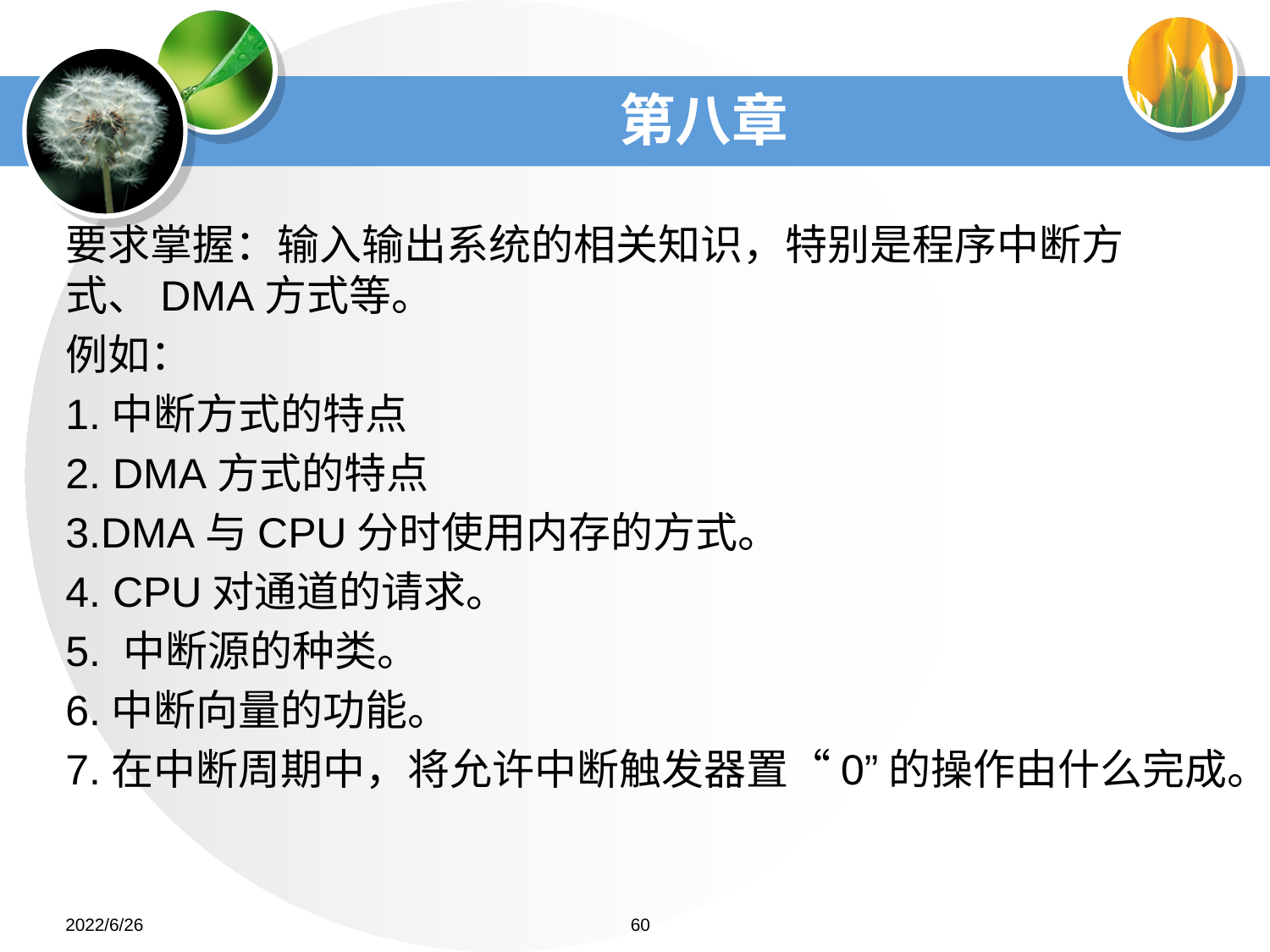

# 第八章

要求掌握：输入输出系统的相关知识，特别是程序中断方式、DMA方式等。
例如：
1.中断方式的特点
2. DMA方式的特点
3.DMA与CPU分时使用内存的方式。
4. CPU对通道的请求。
5. 中断源的种类。
6.中断向量的功能。
7.在中断周期中，将允许中断触发器置“0”的操作由什么完成。
2022/6/26
60